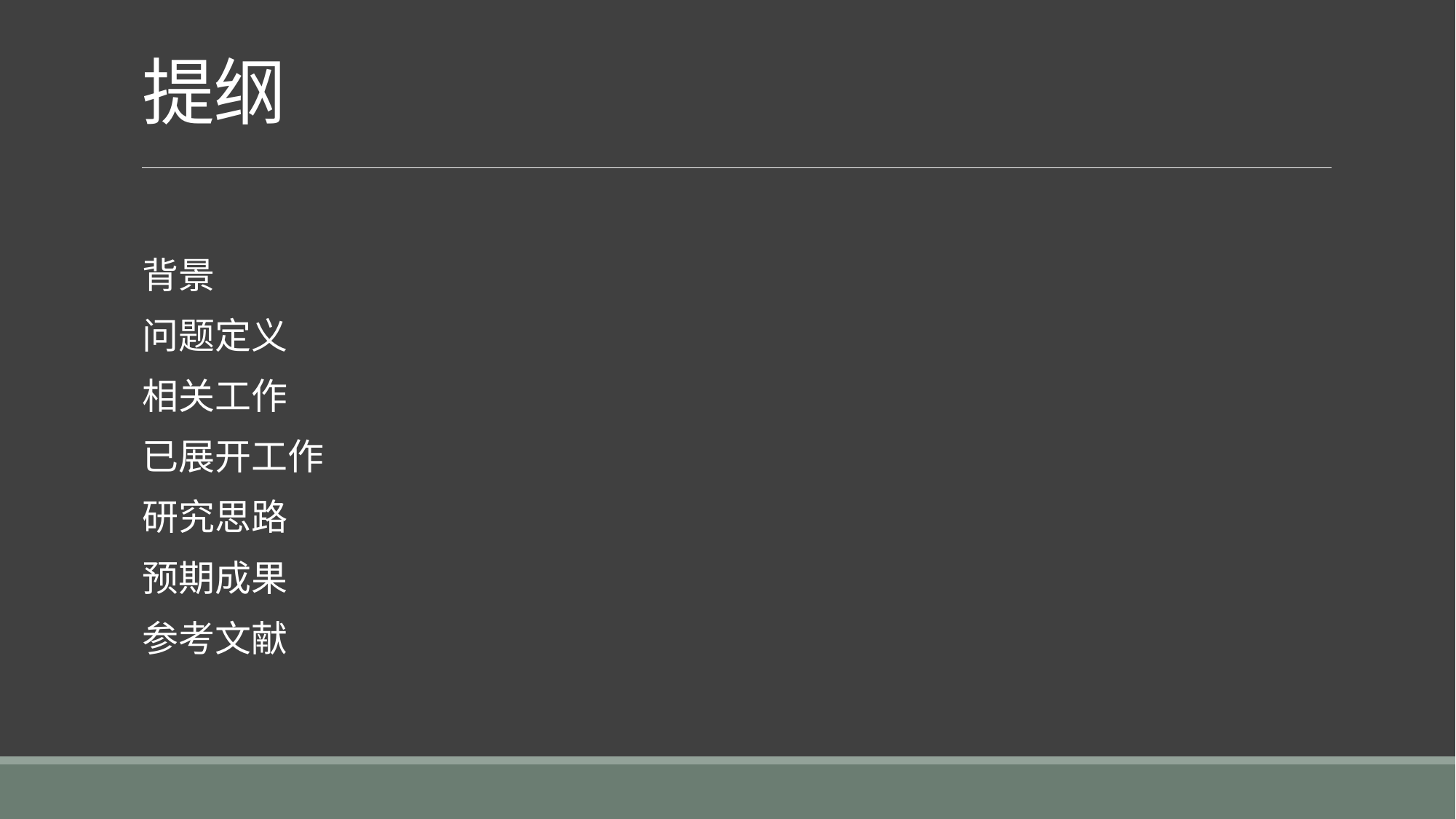

# 提纲

背景
问题定义
相关工作
已展开工作
研究思路
预期成果
参考文献